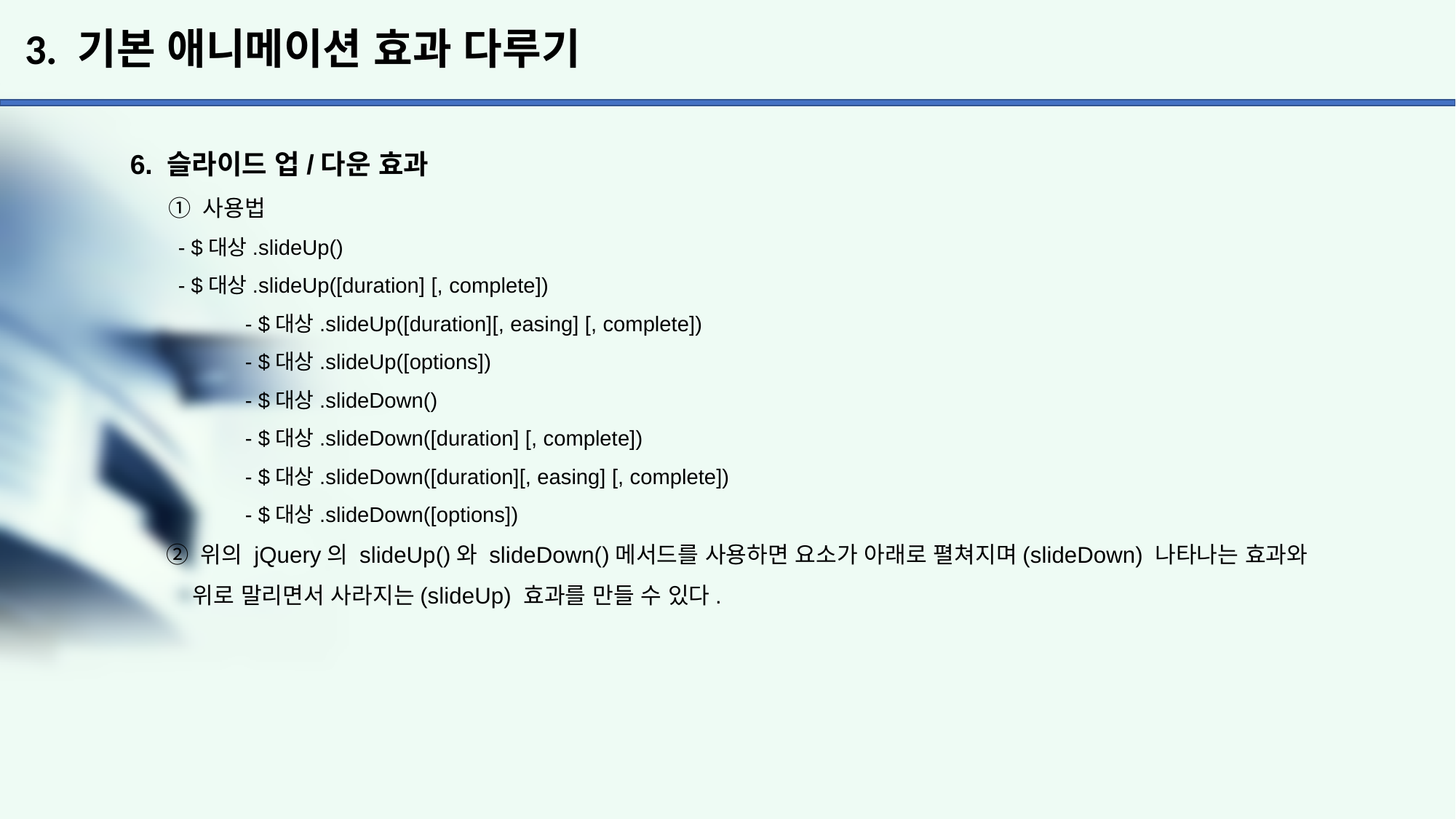

# 3. 기본 애니메이션 효과 다루기
6. 슬라이드 업/다운 효과
      ① 사용법
        - $대상.slideUp()
        - $대상.slideUp([duration] [, complete])
	 - $대상.slideUp([duration][, easing] [, complete])
	 - $대상.slideUp([options])
	 - $대상.slideDown()
	 - $대상.slideDown([duration] [, complete])
	 - $대상.slideDown([duration][, easing] [, complete])
	 - $대상.slideDown([options])
      ② 위의 jQuery의 slideUp()와 slideDown()메서드를 사용하면 요소가 아래로 펼쳐지며(slideDown) 나타나는 효과와
         위로 말리면서 사라지는(slideUp) 효과를 만들 수 있다.